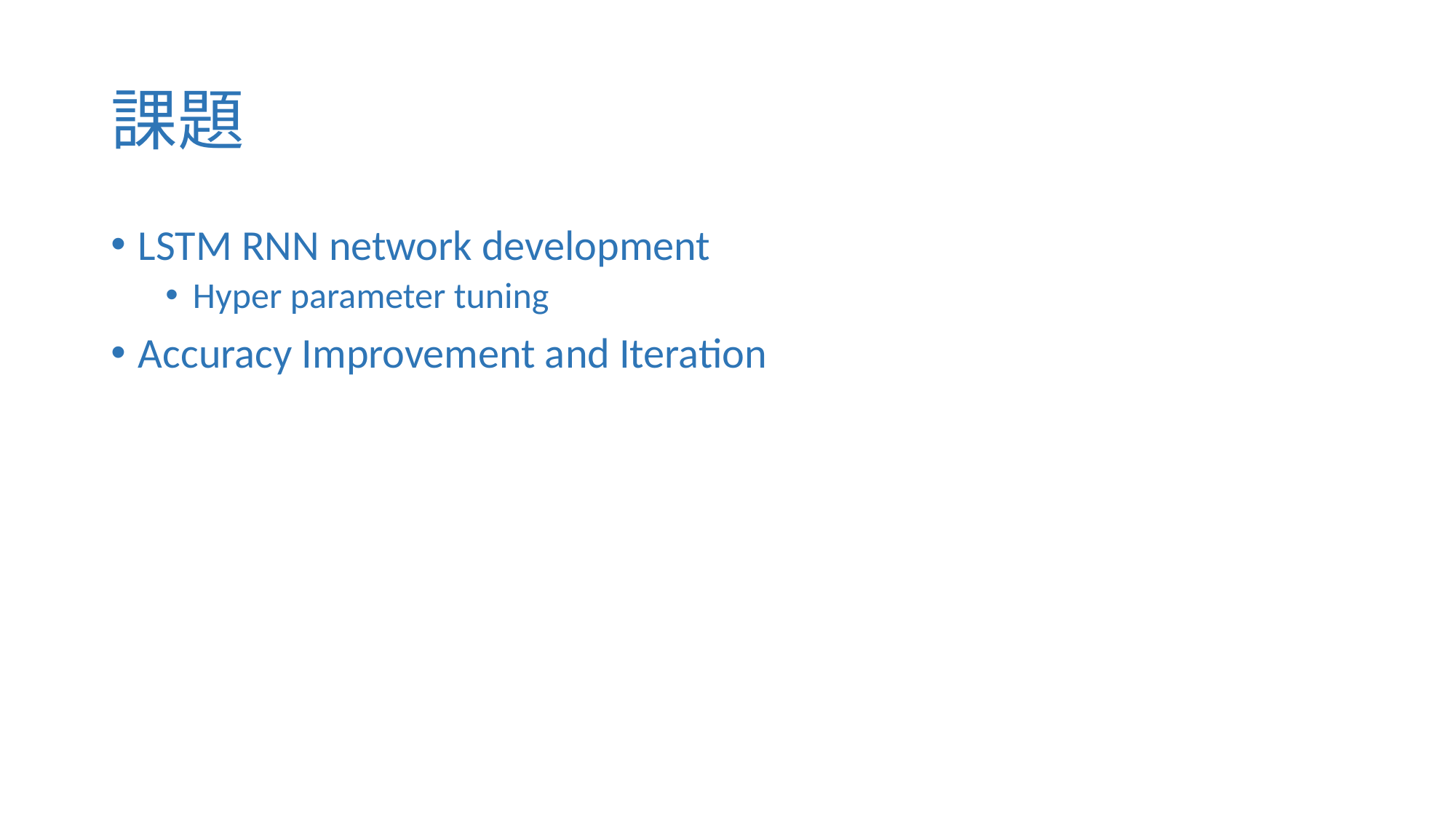

# 課題
LSTM RNN network development
Hyper parameter tuning
Accuracy Improvement and Iteration